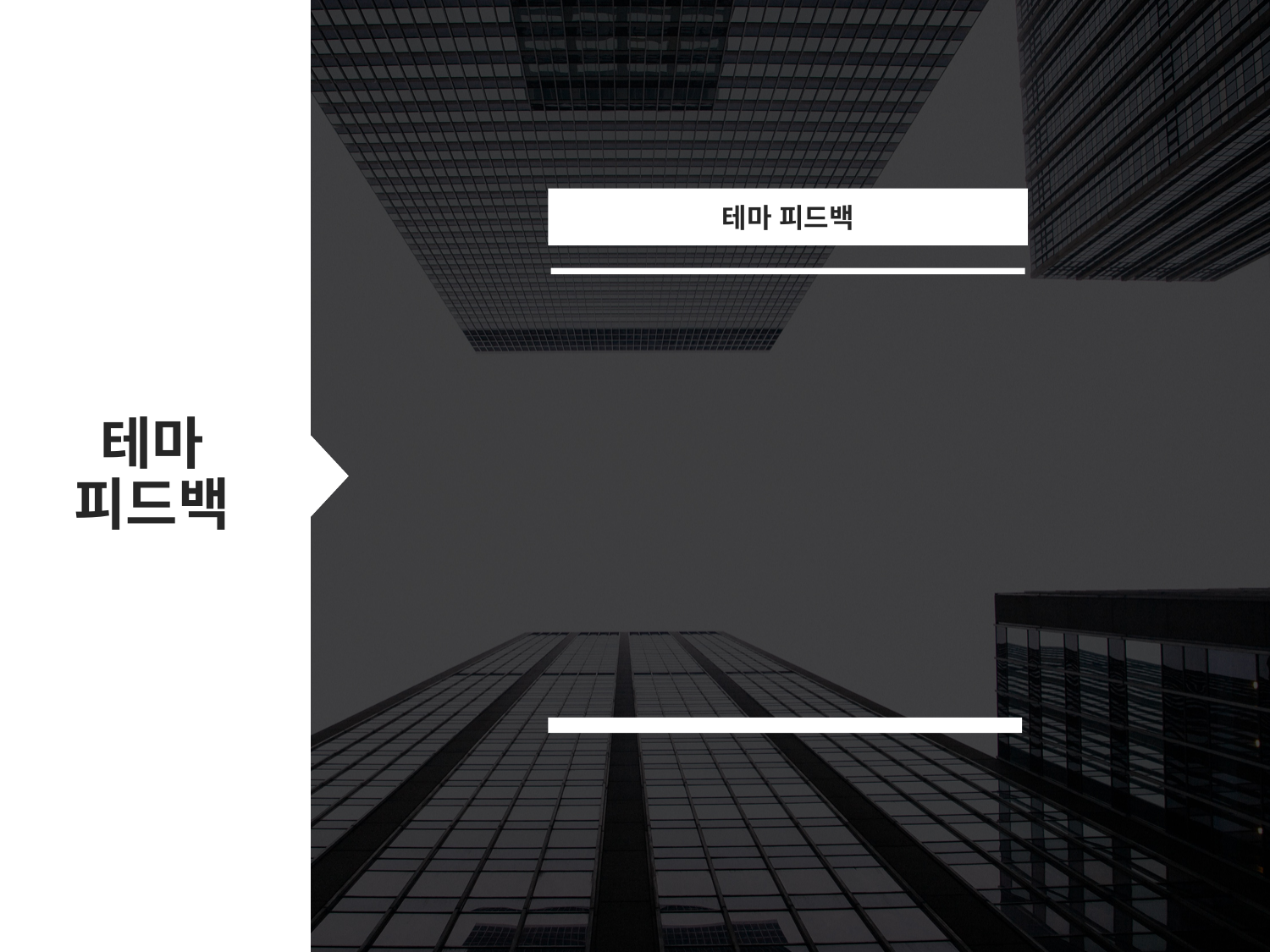

테마 피드백

# 테마 피드백
거래 방식